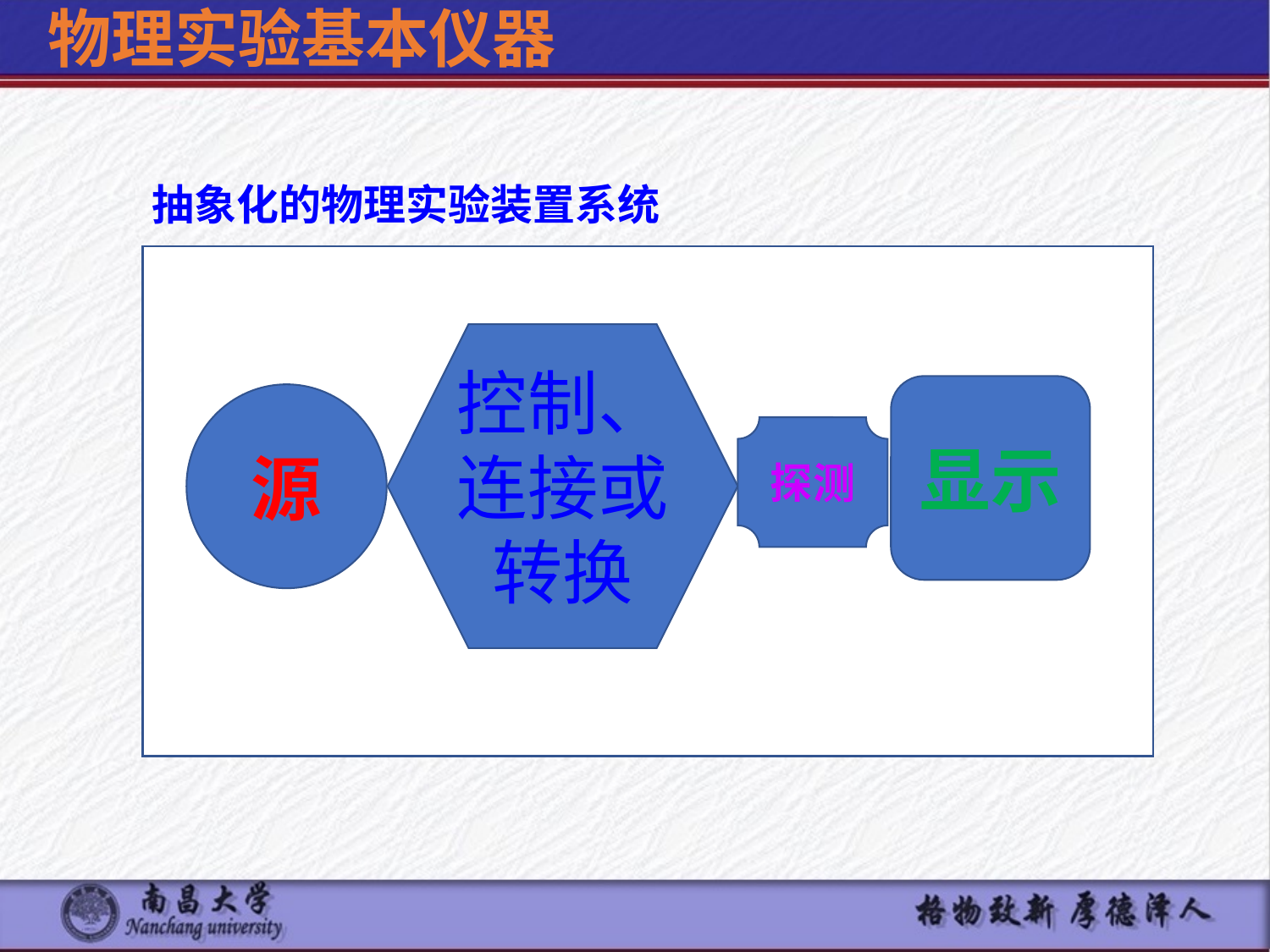

物理实验基本仪器
抽象化的物理实验装置系统

控制、连接或转换
显示
源
探测